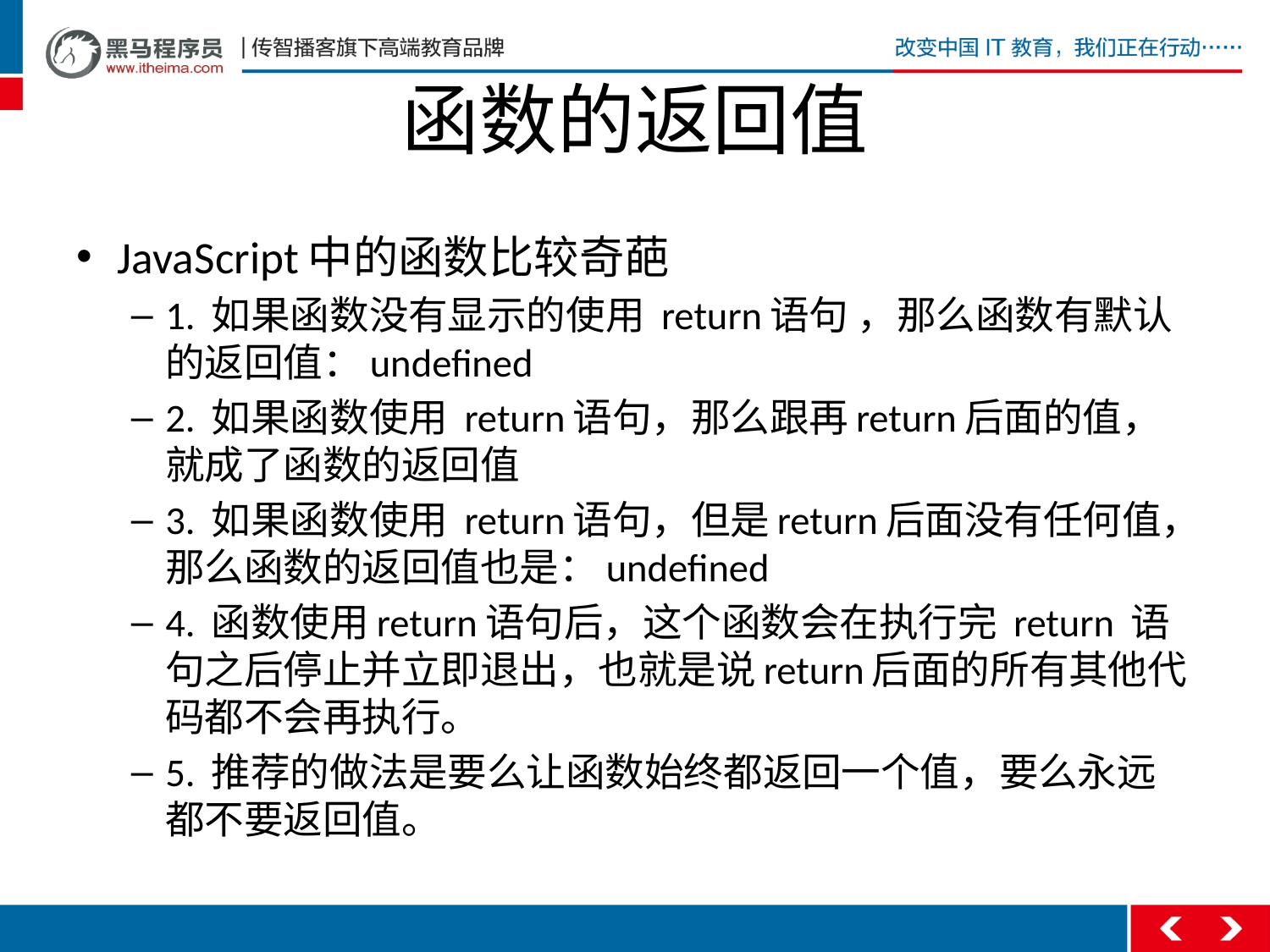

# 函数的返回值
JavaScript中的函数比较奇葩
1. 如果函数没有显示的使用 return语句 ，那么函数有默认的返回值：undefined
2. 如果函数使用 return语句，那么跟再return后面的值，就成了函数的返回值
3. 如果函数使用 return语句，但是return后面没有任何值，那么函数的返回值也是：undefined
4. 函数使用return语句后，这个函数会在执行完 return 语句之后停止并立即退出，也就是说return后面的所有其他代码都不会再执行。
5. 推荐的做法是要么让函数始终都返回一个值，要么永远都不要返回值。